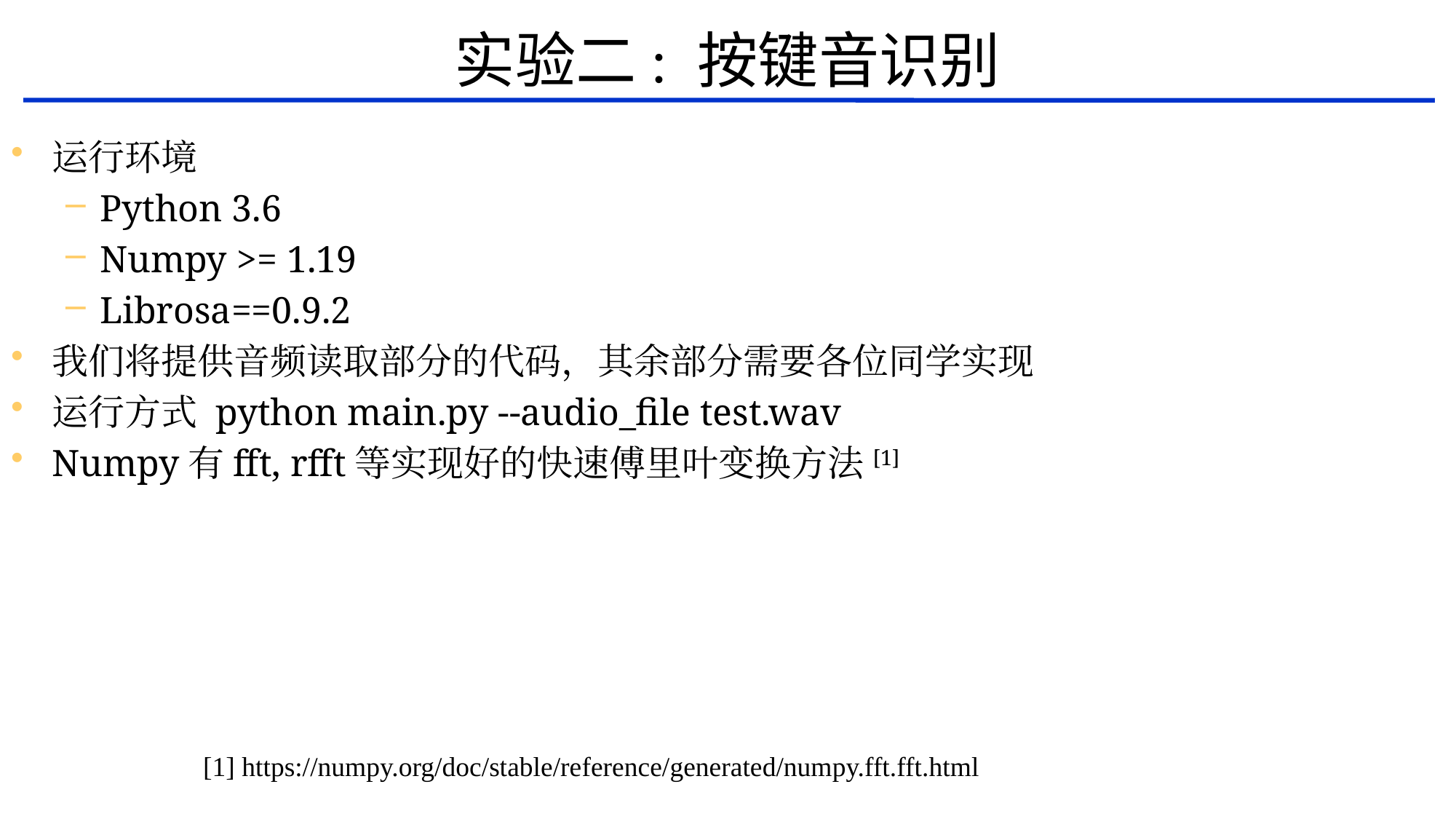

# 实验二: 按键音识别
运行环境
Python 3.6
Numpy >= 1.19
Librosa==0.9.2
我们将提供音频读取部分的代码，其余部分需要各位同学实现
运行方式 python main.py --audio_file test.wav
Numpy有fft, rfft等实现好的快速傅里叶变换方法[1]
[1] https://numpy.org/doc/stable/reference/generated/numpy.fft.fft.html